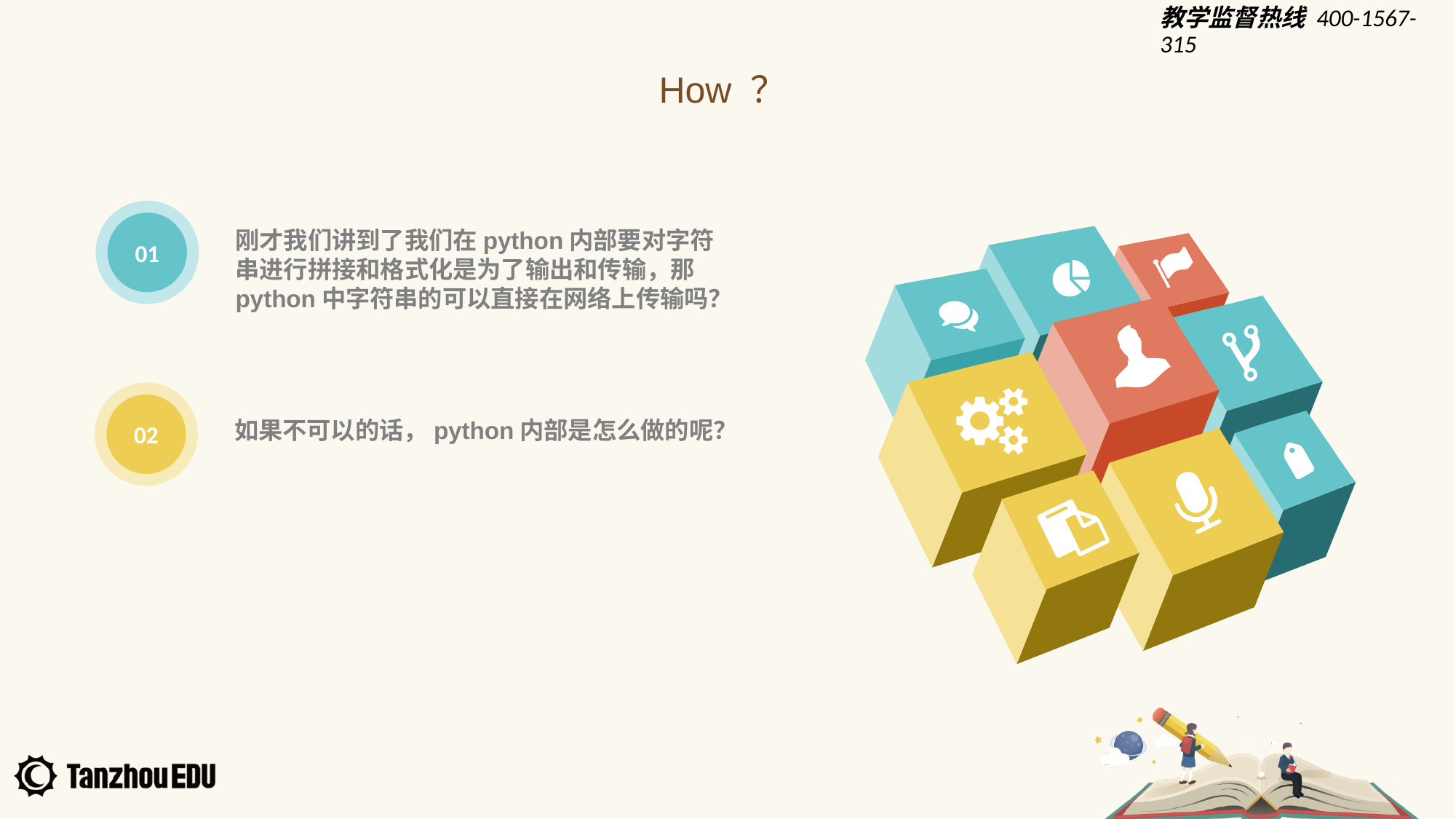

How ？

01
刚才我们讲到了我们在python内部要对字符串进行拼接和格式化是为了输出和传输，那python中字符串的可以直接在网络上传输吗？

02

如果不可以的话，python内部是怎么做的呢？